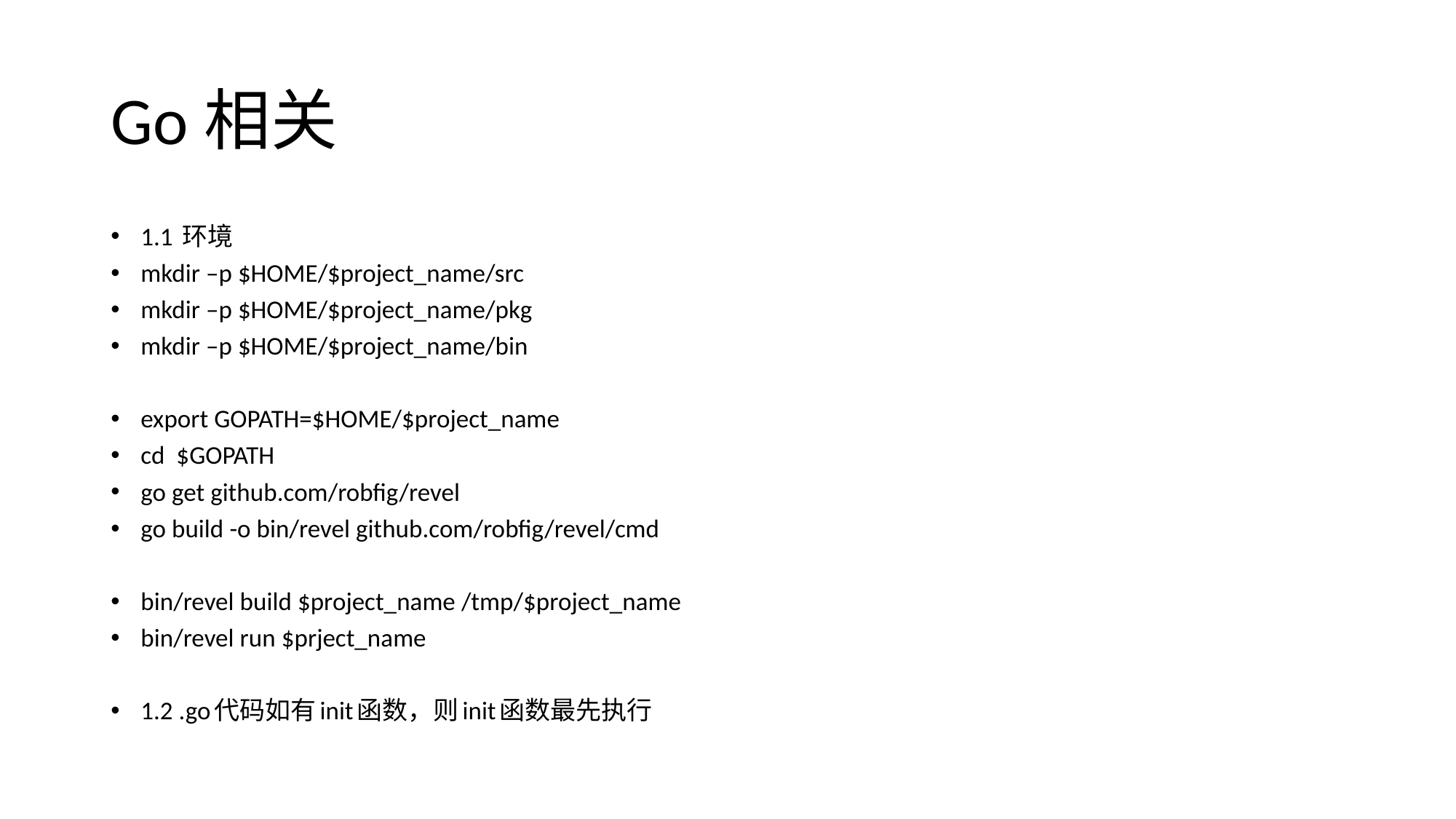

# Go相关
1.1 环境
mkdir –p $HOME/$project_name/src
mkdir –p $HOME/$project_name/pkg
mkdir –p $HOME/$project_name/bin

export GOPATH=$HOME/$project_name
cd  $GOPATH
go get github.com/robfig/revel
go build -o bin/revel github.com/robfig/revel/cmd

bin/revel build $project_name /tmp/$project_name
bin/revel run $prject_name

1.2 .go代码如有init函数，则init函数最先执行